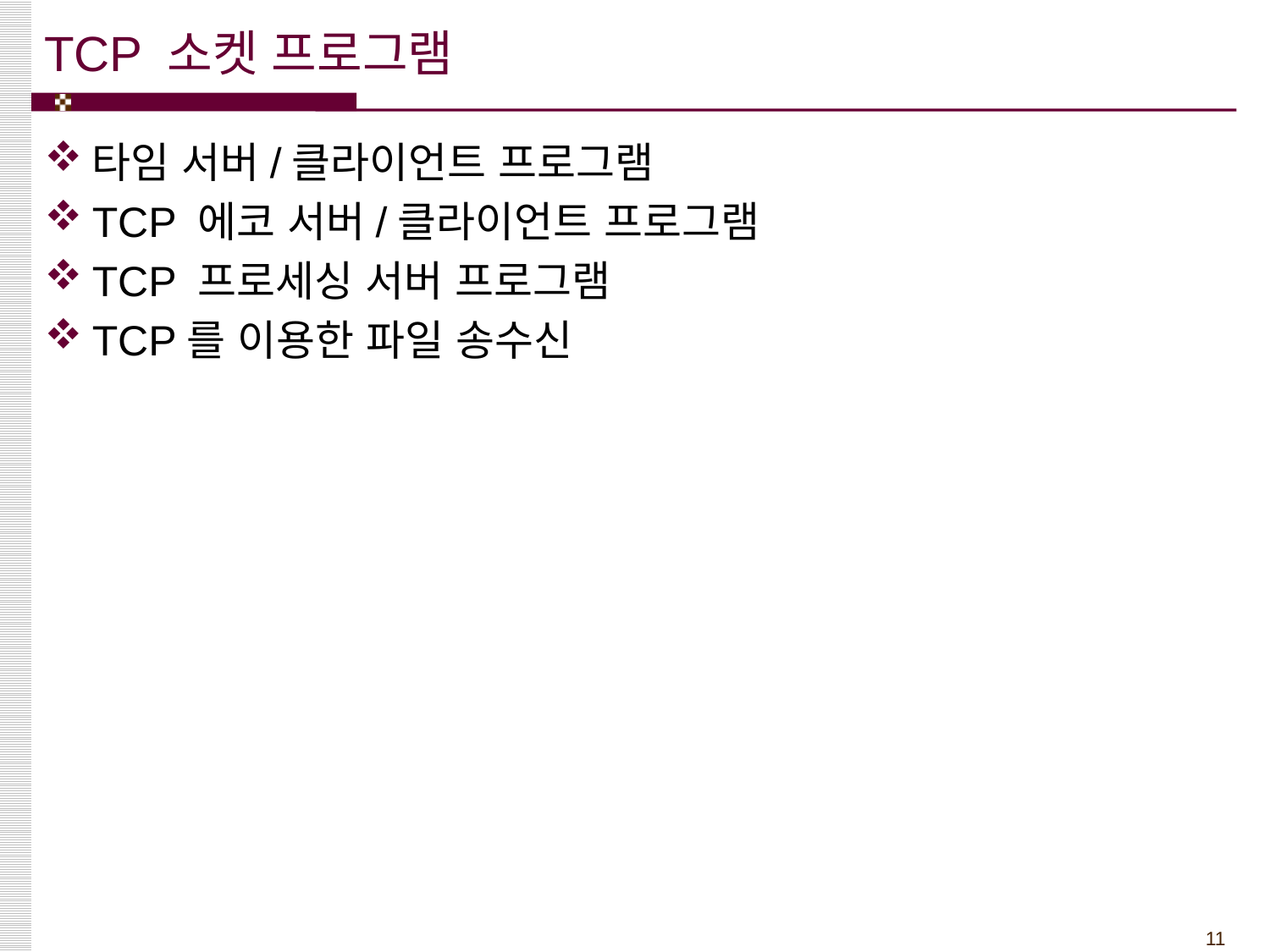

# TCP 소켓 프로그램
타임 서버/클라이언트 프로그램
TCP 에코 서버/클라이언트 프로그램
TCP 프로세싱 서버 프로그램
TCP를 이용한 파일 송수신